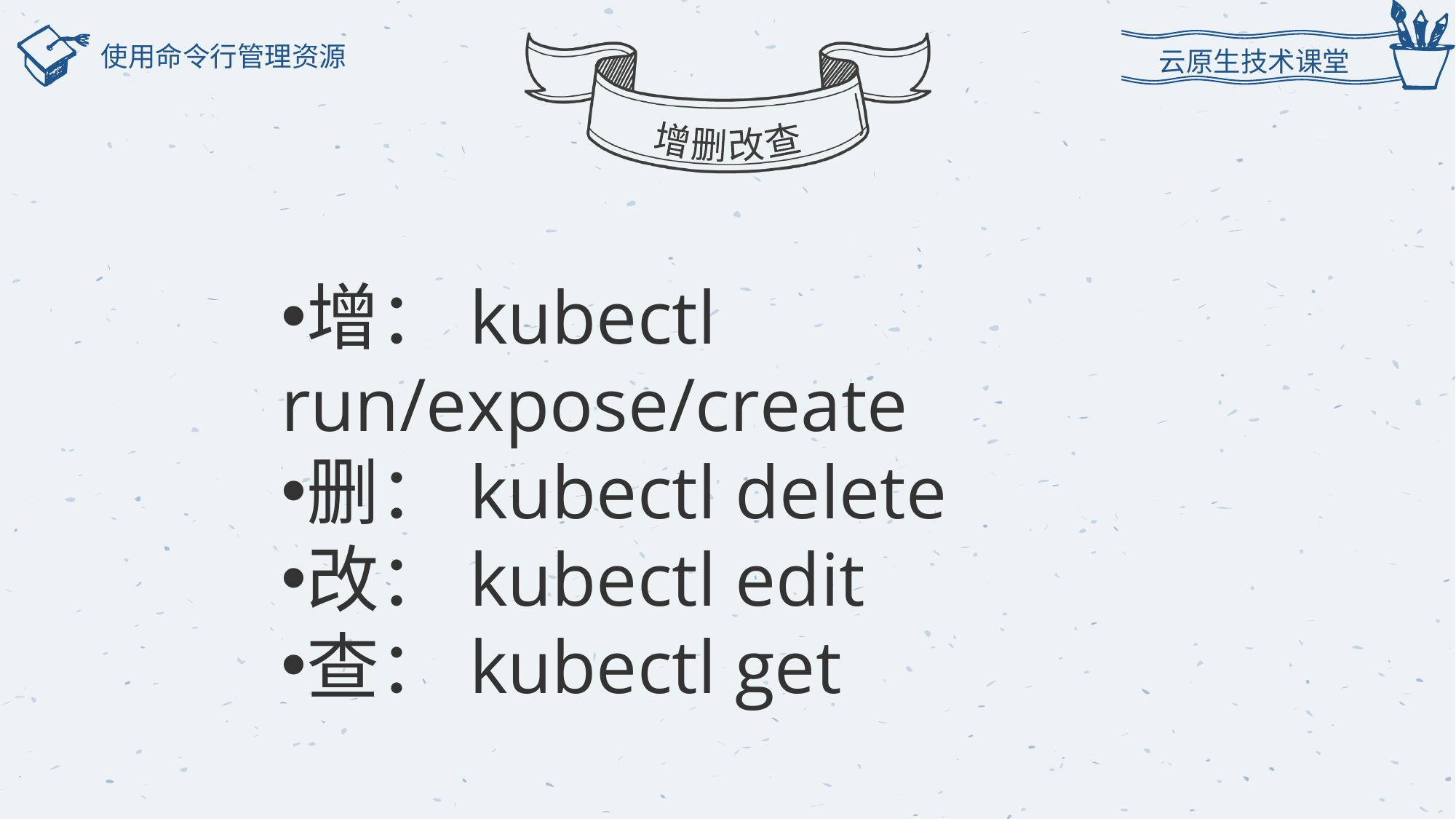

云原生技术课堂
增删改查

使用命令行管理资源
增：kubectl run/expose/create
删：kubectl delete
改：kubectl edit
查：kubectl get